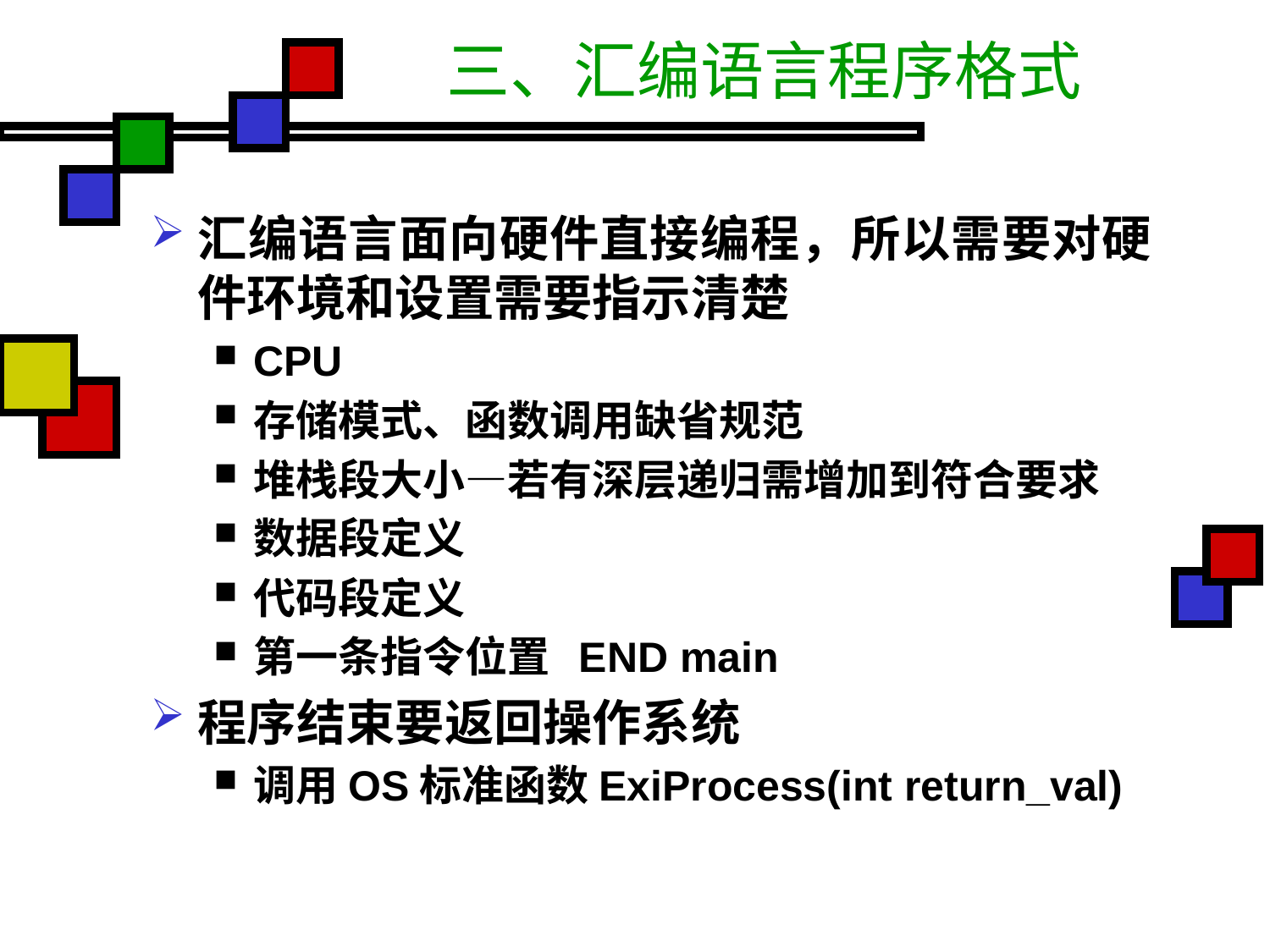

# 三、汇编语言程序格式
汇编语言面向硬件直接编程，所以需要对硬件环境和设置需要指示清楚
CPU
存储模式、函数调用缺省规范
堆栈段大小—若有深层递归需增加到符合要求
数据段定义
代码段定义
第一条指令位置  END main
程序结束要返回操作系统
调用OS标准函数ExiProcess(int return_val)